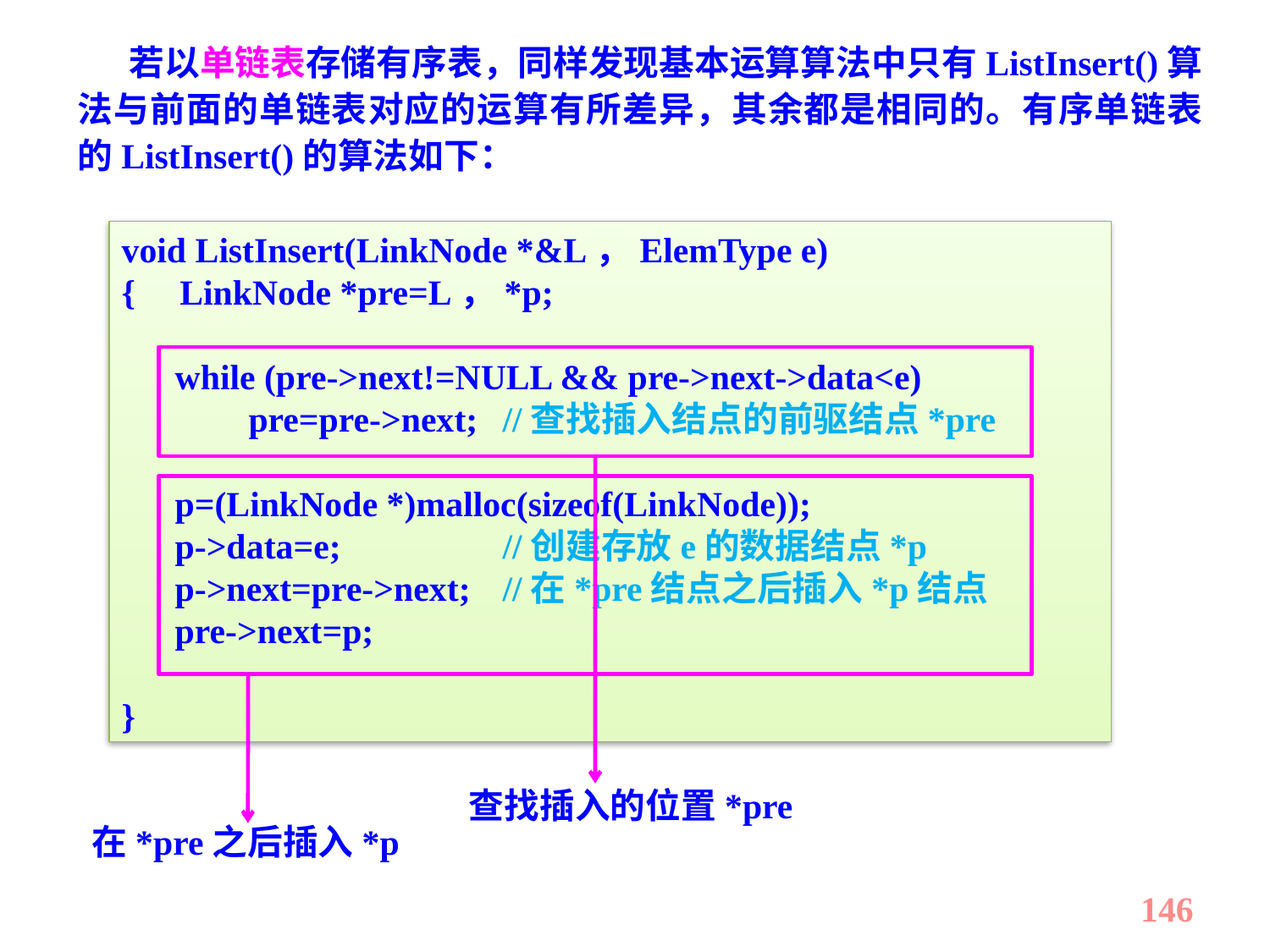

若以单链表存储有序表，同样发现基本运算算法中只有ListInsert()算法与前面的单链表对应的运算有所差异，其余都是相同的。有序单链表的ListInsert()的算法如下：
void ListInsert(LinkNode *&L，ElemType e)
{     LinkNode *pre=L，*p;

      while (pre->next!=NULL && pre->next->data<e)
	pre=pre->next; 	//查找插入结点的前驱结点*pre

      p=(LinkNode *)malloc(sizeof(LinkNode));
      p->data=e;		//创建存放e的数据结点*p
      p->next=pre->next;	//在*pre结点之后插入*p结点
      pre->next=p;

}

查找插入的位置*pre

在*pre之后插入*p
146